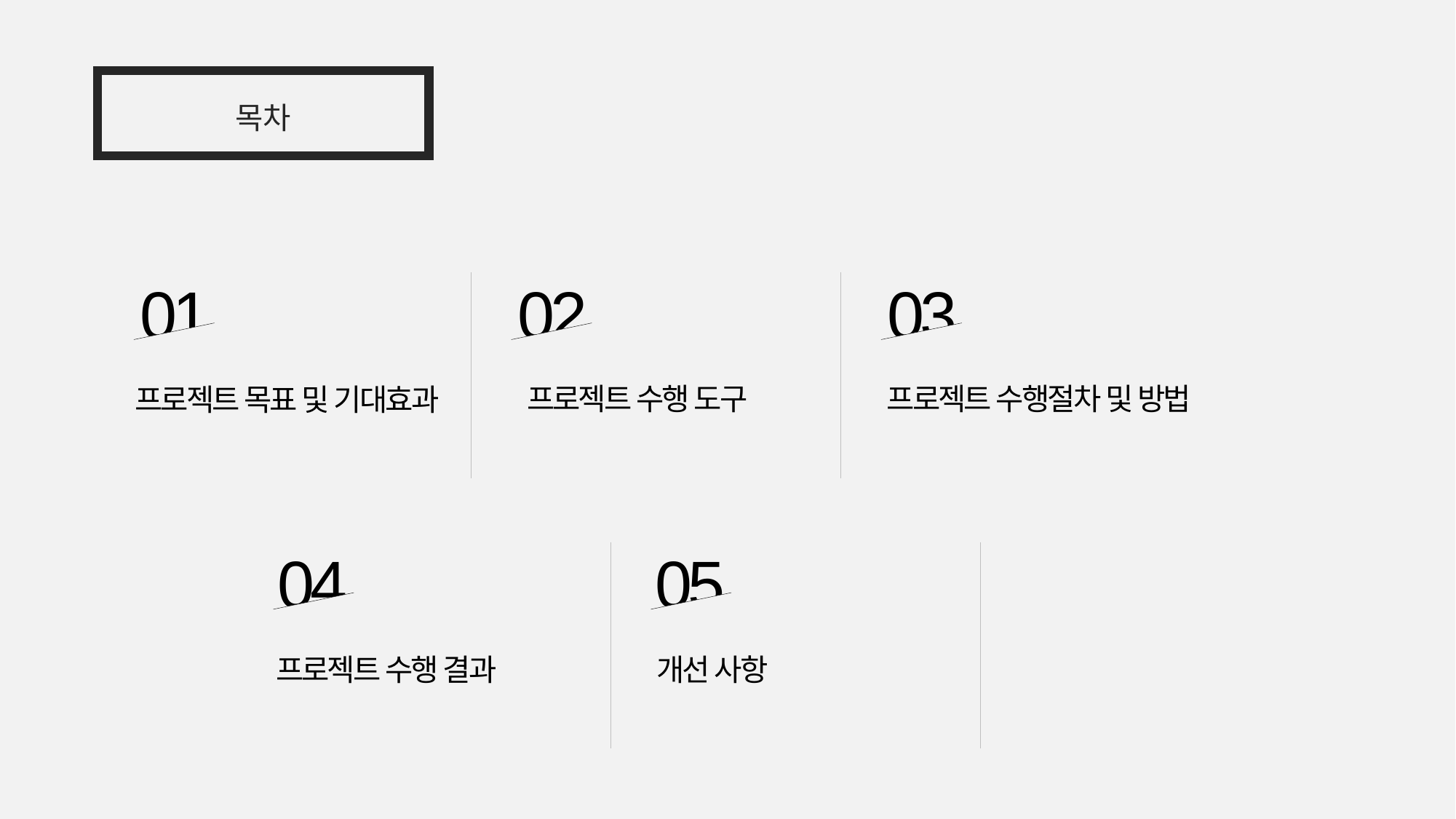

목차
01

02

03

프로젝트 수행 도구
프로젝트 수행절차 및 방법
프로젝트 목표 및 기대효과
04

05

프로젝트 수행 결과
개선 사항